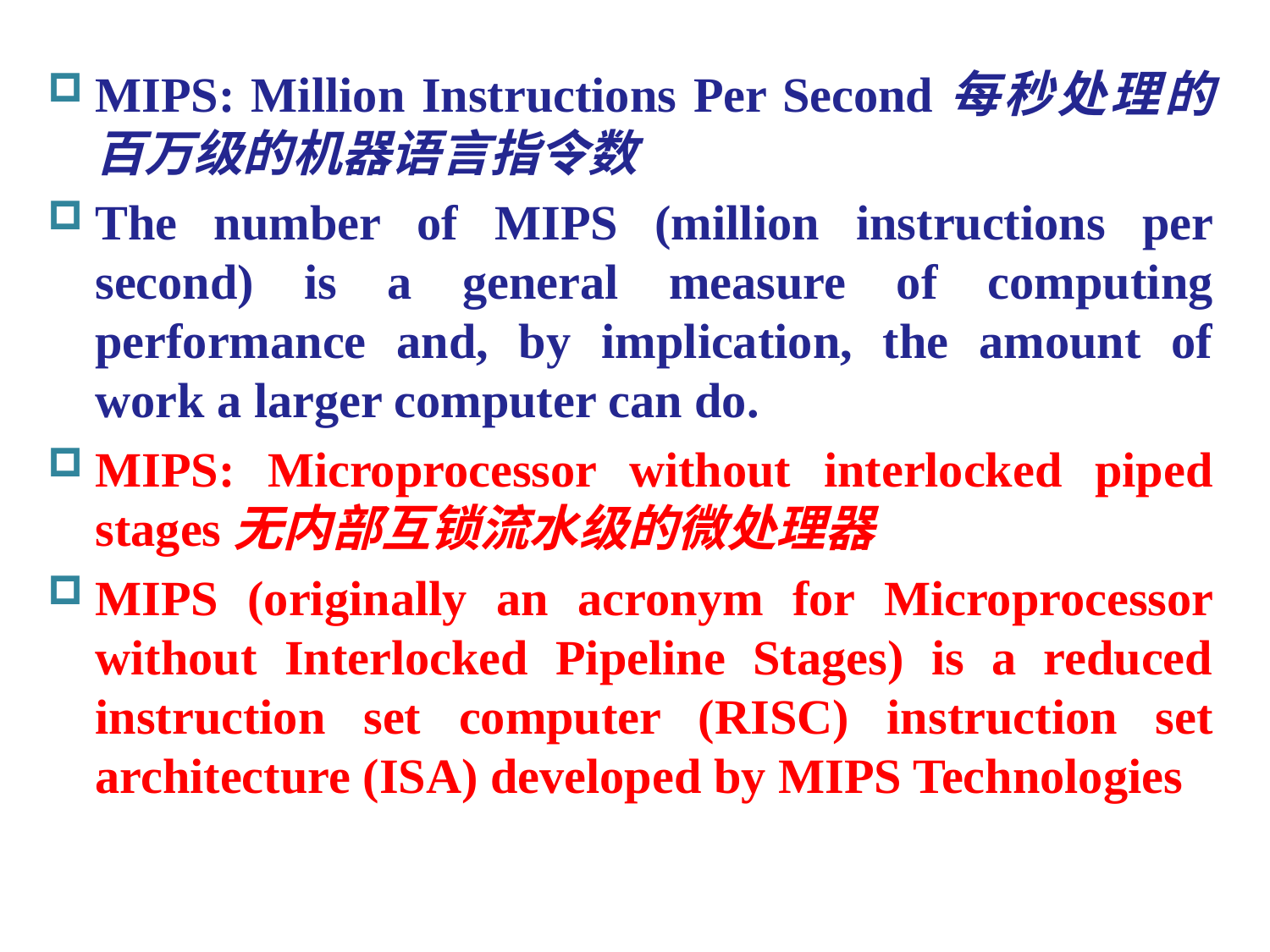

MIPS: Million Instructions Per Second每秒处理的百万级的机器语言指令数
The number of MIPS (million instructions per second) is a general measure of computing performance and, by implication, the amount of work a larger computer can do.
MIPS: Microprocessor without interlocked piped stages无内部互锁流水级的微处理器
MIPS (originally an acronym for Microprocessor without Interlocked Pipeline Stages) is a reduced instruction set computer (RISC) instruction set architecture (ISA) developed by MIPS Technologies